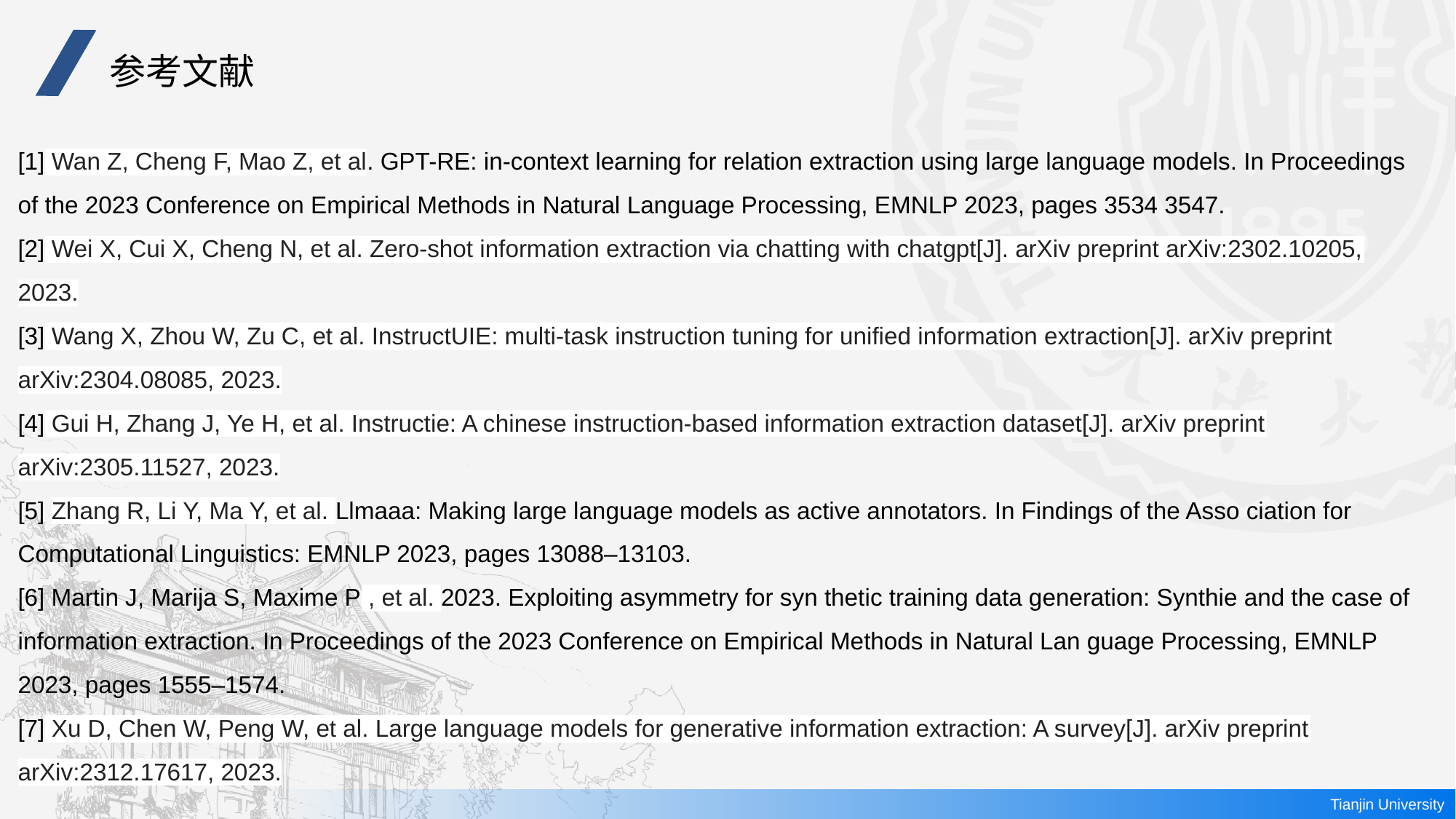

参考文献
[1] Wan Z, Cheng F, Mao Z, et al. GPT-RE: in-context learning for relation extraction using large language models. In Proceedings of the 2023 Conference on Empirical Methods in Natural Language Processing, EMNLP 2023, pages 3534 3547.
[2] Wei X, Cui X, Cheng N, et al. Zero-shot information extraction via chatting with chatgpt[J]. arXiv preprint arXiv:2302.10205, 2023.
[3] Wang X, Zhou W, Zu C, et al. InstructUIE: multi-task instruction tuning for unified information extraction[J]. arXiv preprint arXiv:2304.08085, 2023.
[4] Gui H, Zhang J, Ye H, et al. Instructie: A chinese instruction-based information extraction dataset[J]. arXiv preprint arXiv:2305.11527, 2023.
[5] Zhang R, Li Y, Ma Y, et al. Llmaaa: Making large language models as active annotators. In Findings of the Asso ciation for Computational Linguistics: EMNLP 2023, pages 13088–13103.
[6] Martin J, Marija S, Maxime P , et al. 2023. Exploiting asymmetry for syn thetic training data generation: Synthie and the case of information extraction. In Proceedings of the 2023 Conference on Empirical Methods in Natural Lan guage Processing, EMNLP 2023, pages 1555–1574.
[7] Xu D, Chen W, Peng W, et al. Large language models for generative information extraction: A survey[J]. arXiv preprint arXiv:2312.17617, 2023.